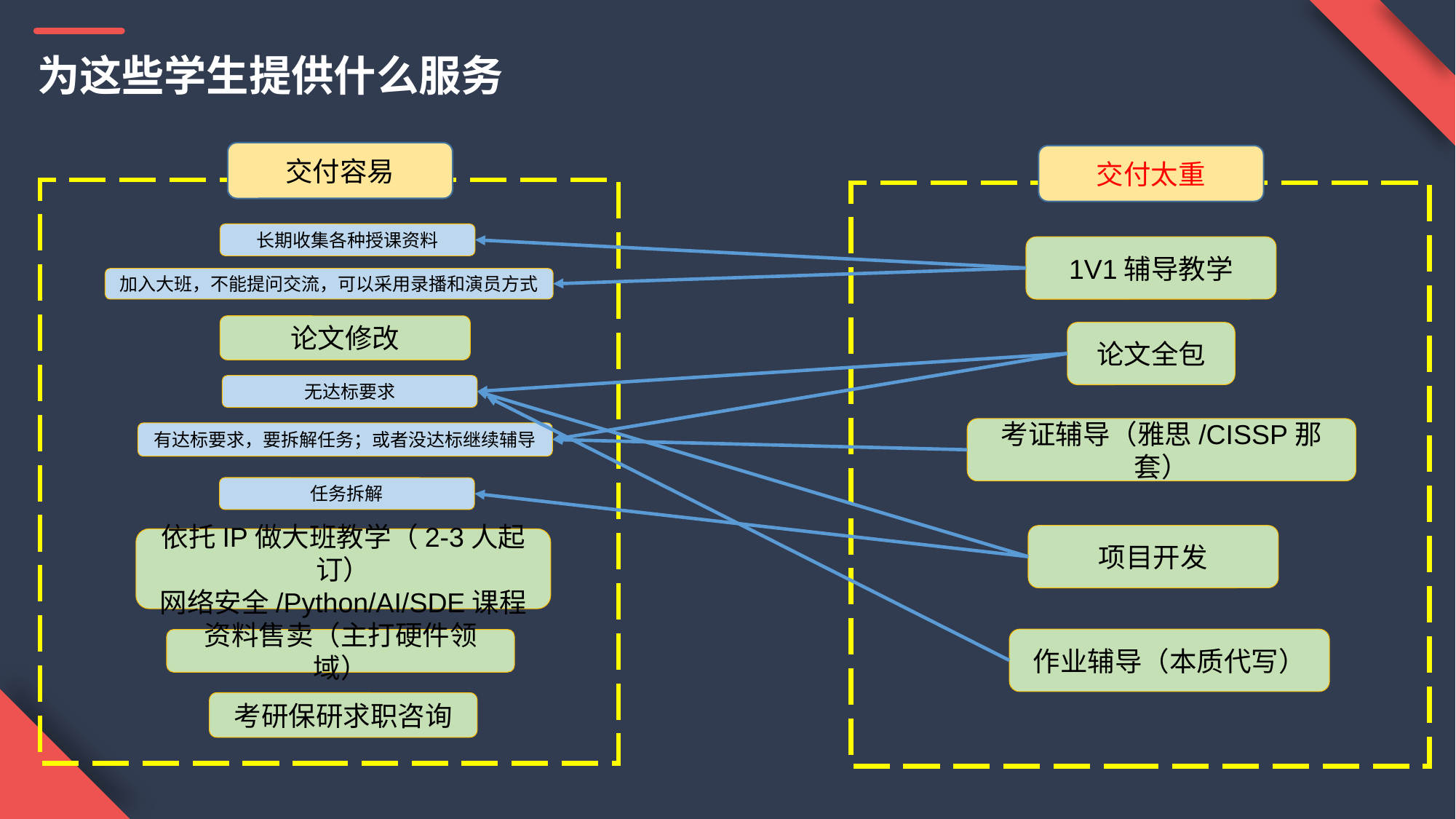

为这些学生提供什么服务
交付容易
交付太重

长期收集各种授课资料
1V1辅导教学
加入大班，不能提问交流，可以采用录播和演员方式
论文修改
论文全包
无达标要求
考证辅导（雅思/CISSP那套）
有达标要求，要拆解任务；或者没达标继续辅导
任务拆解
项目开发
依托IP做大班教学（2-3人起订）
网络安全/Python/AI/SDE课程
作业辅导（本质代写）
资料售卖（主打硬件领域）

考研保研求职咨询